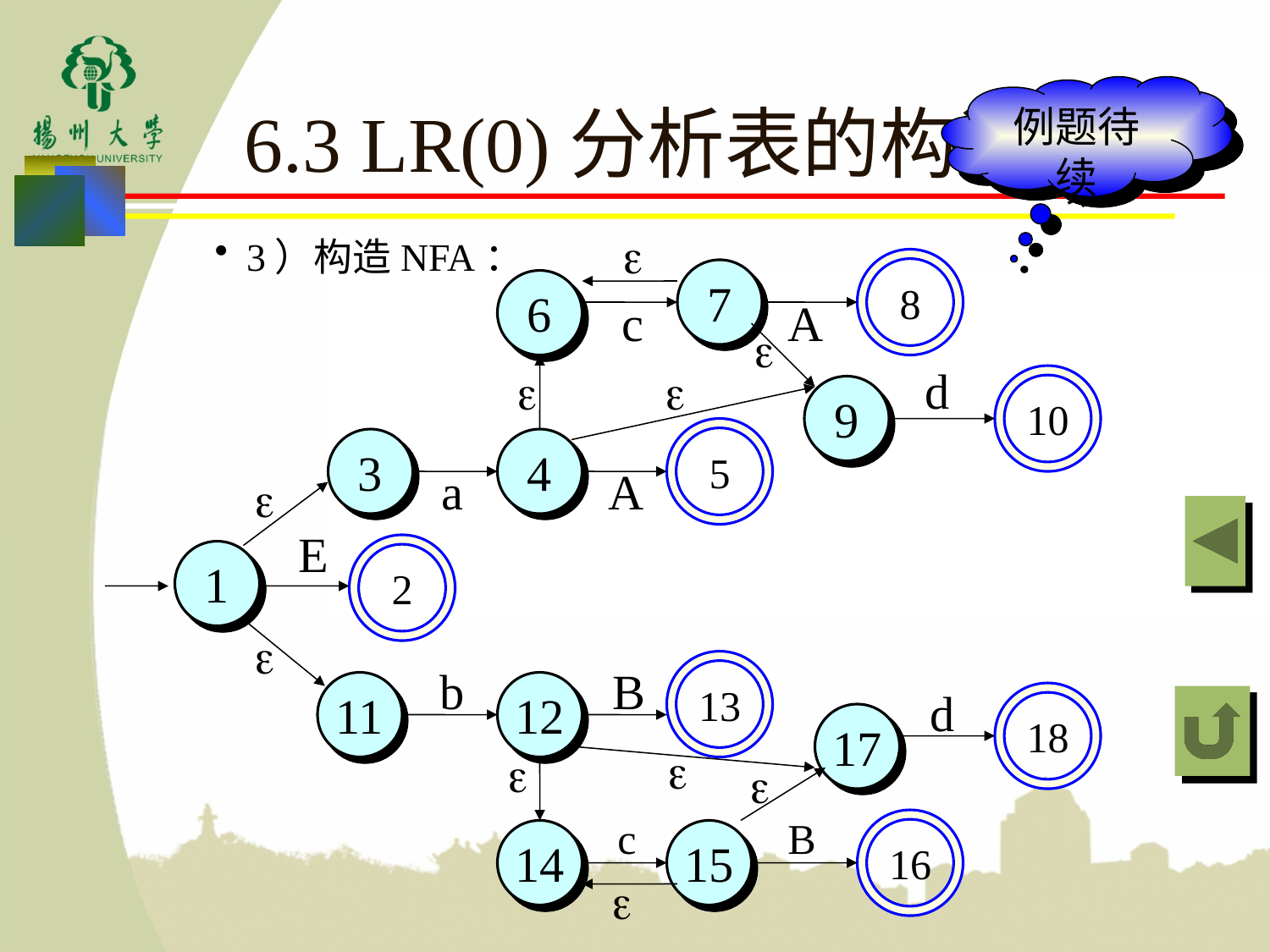

例题待续
# 6.3 LR(0)分析表的构造
ε
3）构造NFA：
8
7
6

 c            A

ε

 d
ε
ε

10
9

5

3
4
 a            A
ε

E
2
1

ε

13
 b            B
11
12
 d
18

17

ε

ε

ε

c
B
16
14
15

ε

42